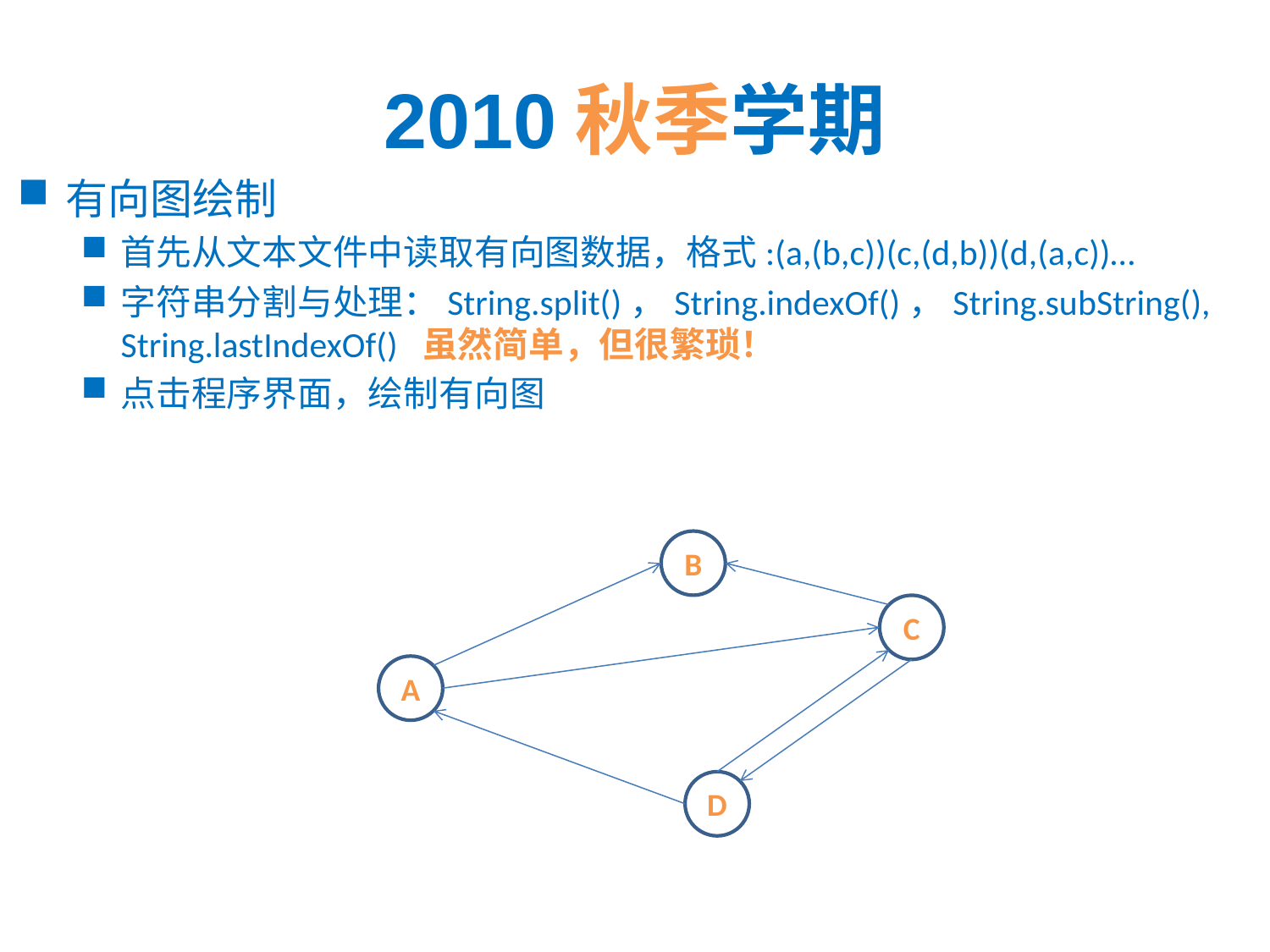

# 2010秋季学期
有向图绘制
首先从文本文件中读取有向图数据，格式:(a,(b,c))(c,(d,b))(d,(a,c))…
字符串分割与处理：String.split()，String.indexOf()，String.subString(), String.lastIndexOf()  虽然简单，但很繁琐！
点击程序界面，绘制有向图
B
C
A
D